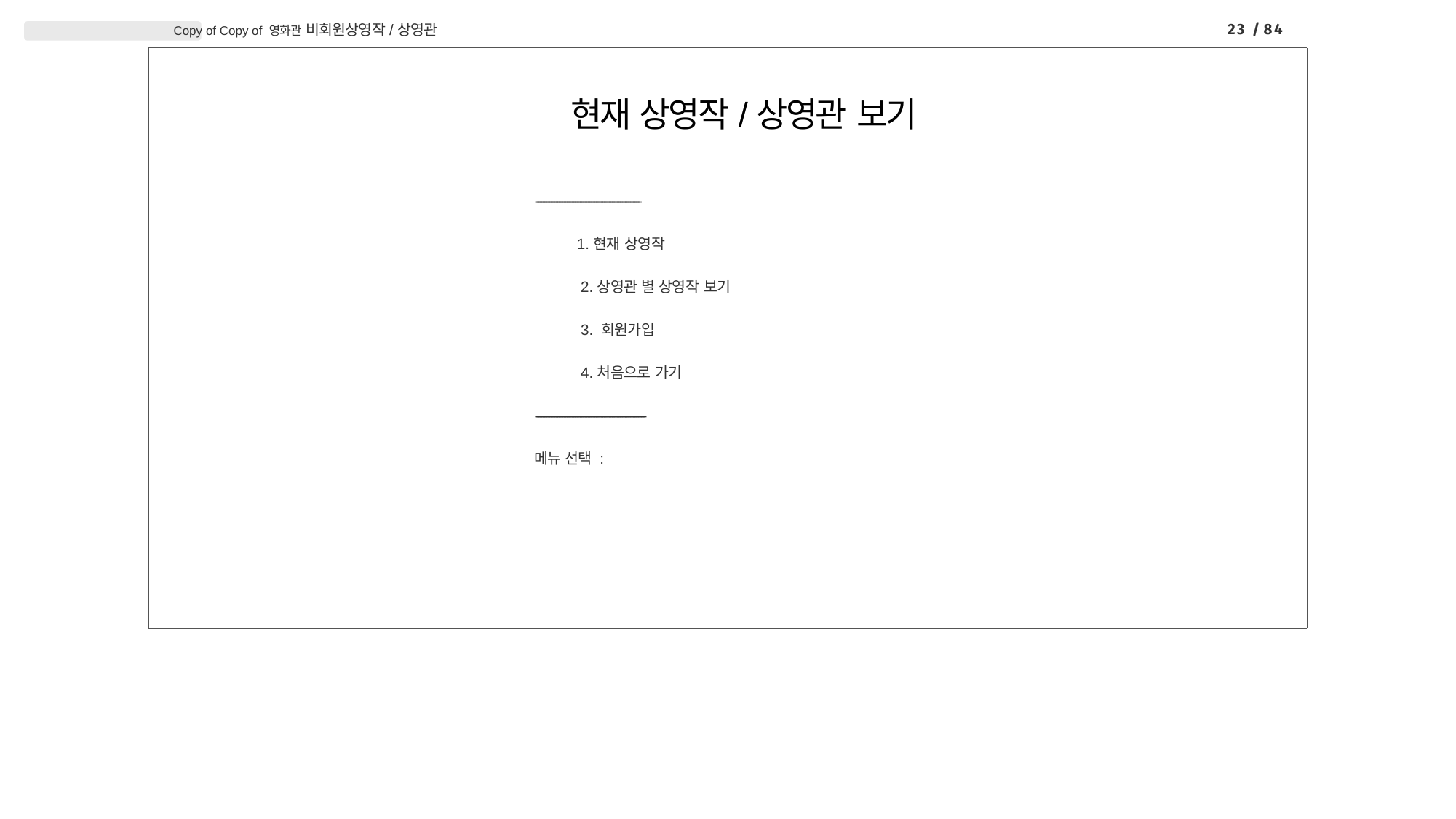

23 / 84
Copy of Copy of 영화관 비회원상영작/상영관

# 현재 상영작/상영관 보기
-----------------------------------------------------------------

현재 상영작

상영관 별 상영작 보기

회원가입

처음으로 가기

--------------------------------------------------------------------

메뉴 선택 :